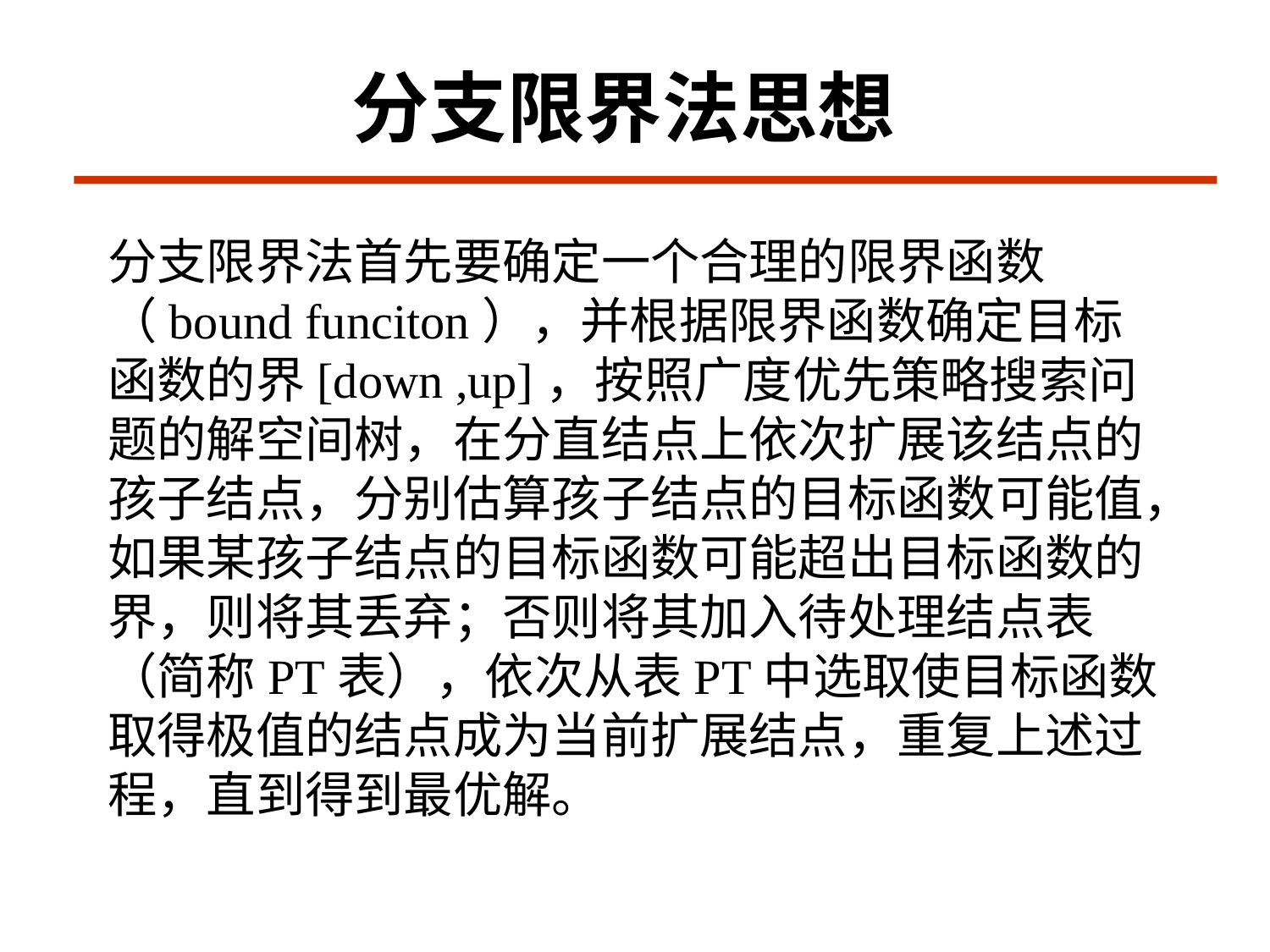

# 分支限界法思想
分支限界法首先要确定一个合理的限界函数（bound funciton），并根据限界函数确定目标函数的界[down ,up]，按照广度优先策略搜索问题的解空间树，在分直结点上依次扩展该结点的孩子结点，分别估算孩子结点的目标函数可能值，如果某孩子结点的目标函数可能超出目标函数的界，则将其丢弃；否则将其加入待处理结点表（简称PT表），依次从表PT中选取使目标函数取得极值的结点成为当前扩展结点，重复上述过程，直到得到最优解。